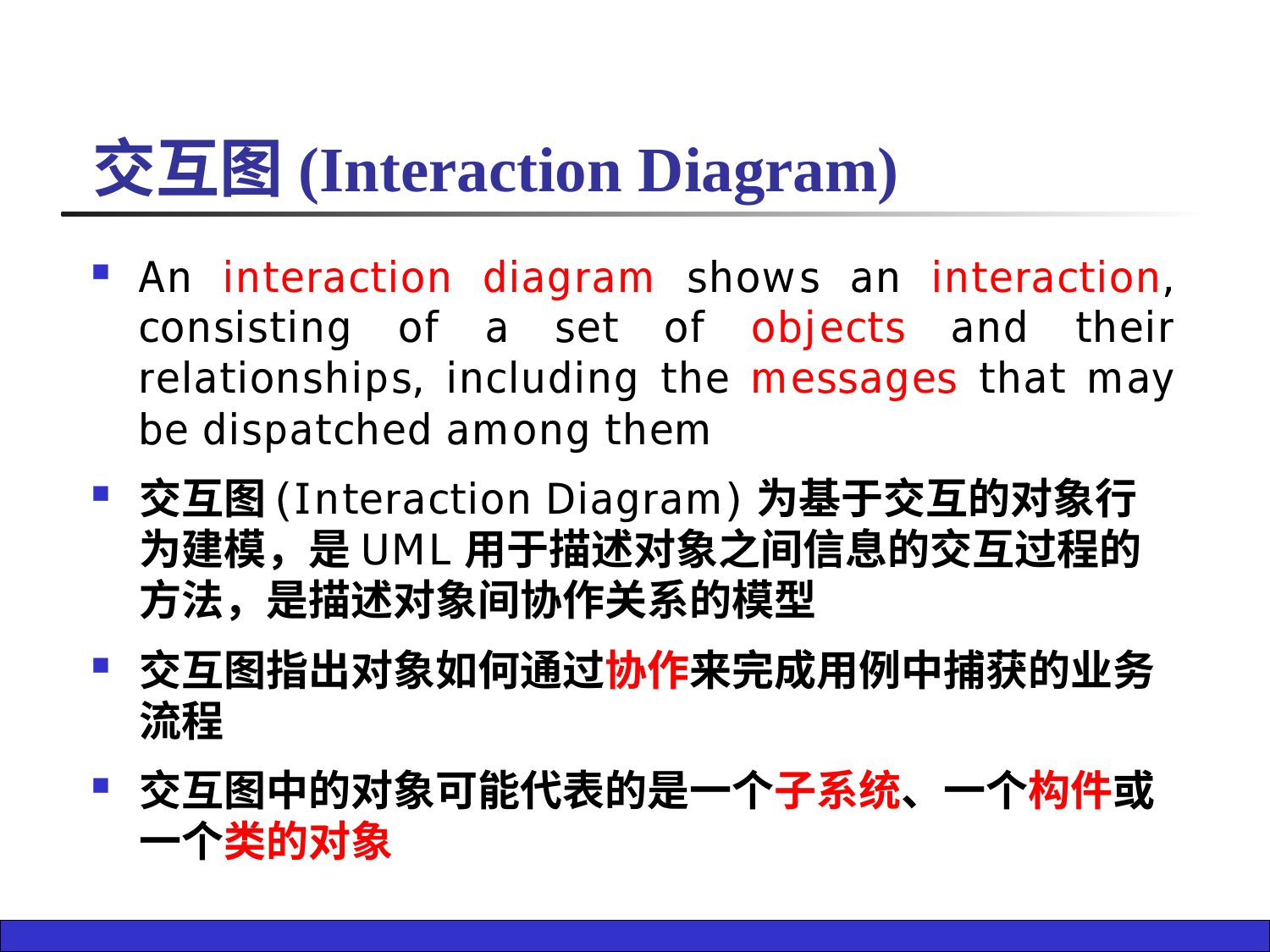

交互图(Interaction Diagram)
An interaction diagram shows an interaction, consisting of a set of objects and their relationships, including the messages that may be dispatched among them
交互图(Interaction Diagram)为基于交互的对象行为建模，是UML用于描述对象之间信息的交互过程的方法，是描述对象间协作关系的模型
交互图指出对象如何通过协作来完成用例中捕获的业务流程
交互图中的对象可能代表的是一个子系统、一个构件或一个类的对象